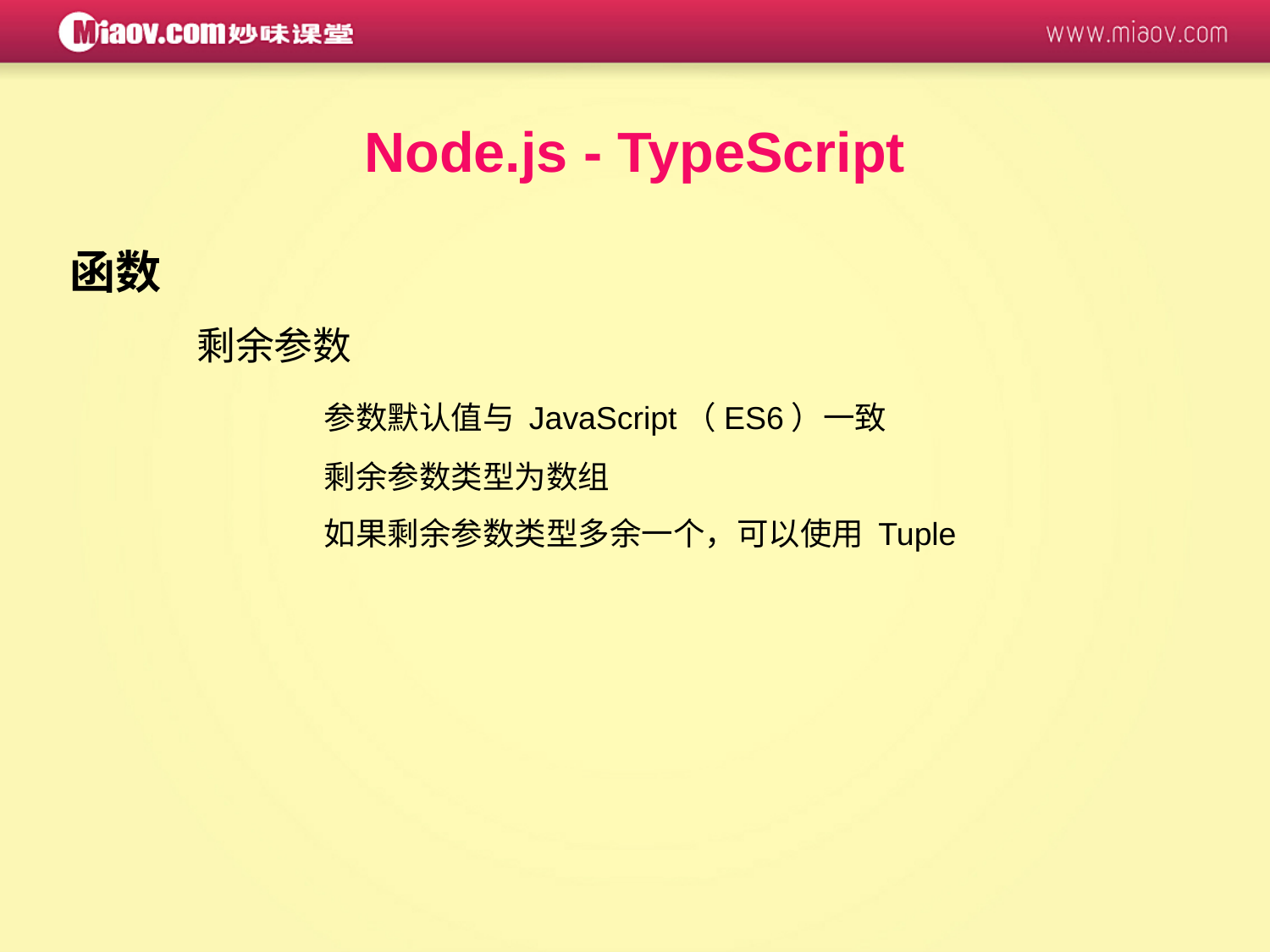

Node.js - TypeScript
函数
	剩余参数
		参数默认值与 JavaScript（ES6）一致
		剩余参数类型为数组
		如果剩余参数类型多余一个，可以使用 Tuple